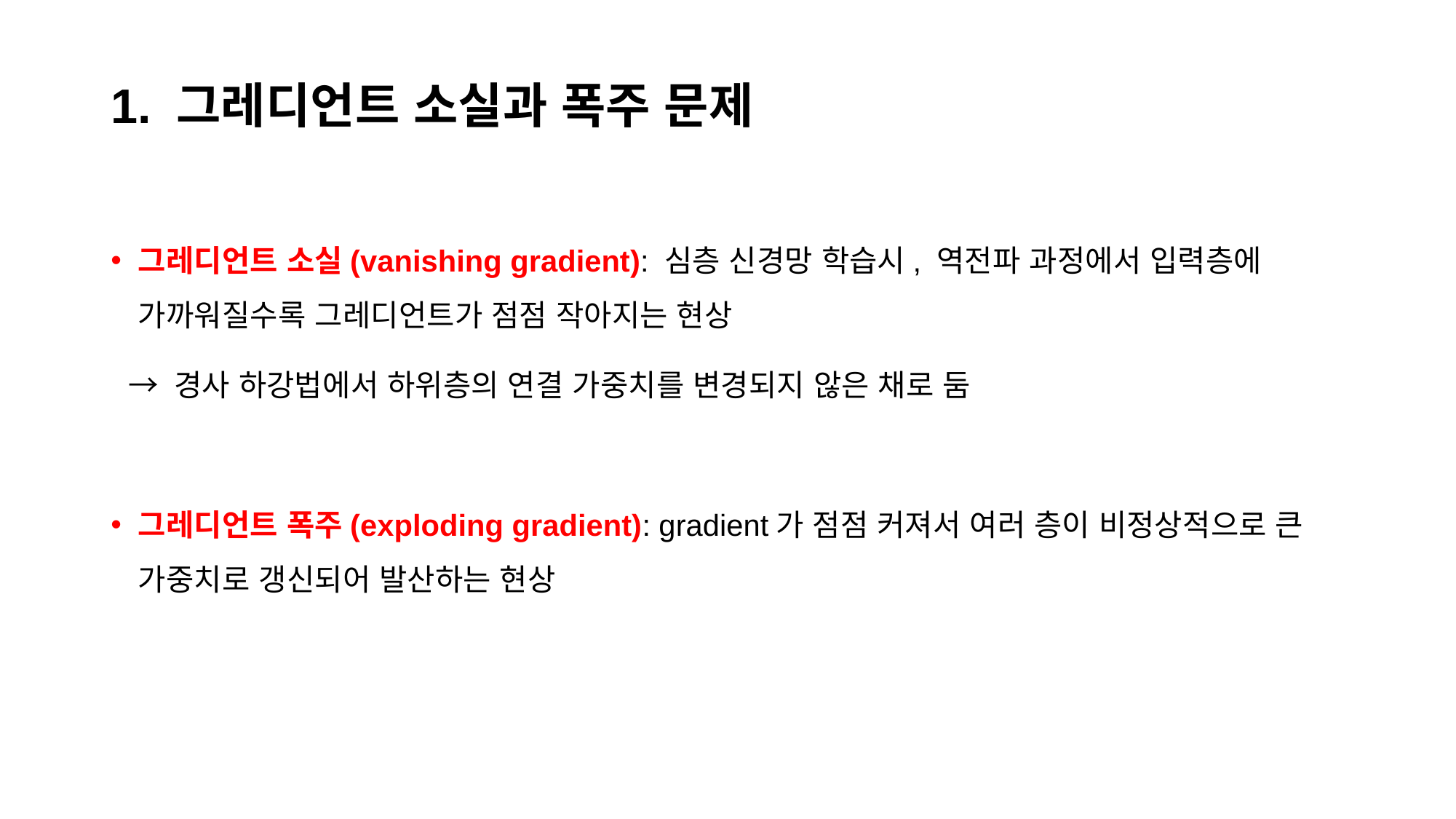

# 1. 그레디언트 소실과 폭주 문제
그레디언트 소실(vanishing gradient): 심층 신경망 학습시, 역전파 과정에서 입력층에 가까워질수록 그레디언트가 점점 작아지는 현상
  → 경사 하강법에서 하위층의 연결 가중치를 변경되지 않은 채로 둠

그레디언트 폭주(exploding gradient): gradient가 점점 커져서 여러 층이 비정상적으로 큰 가중치로 갱신되어 발산하는 현상